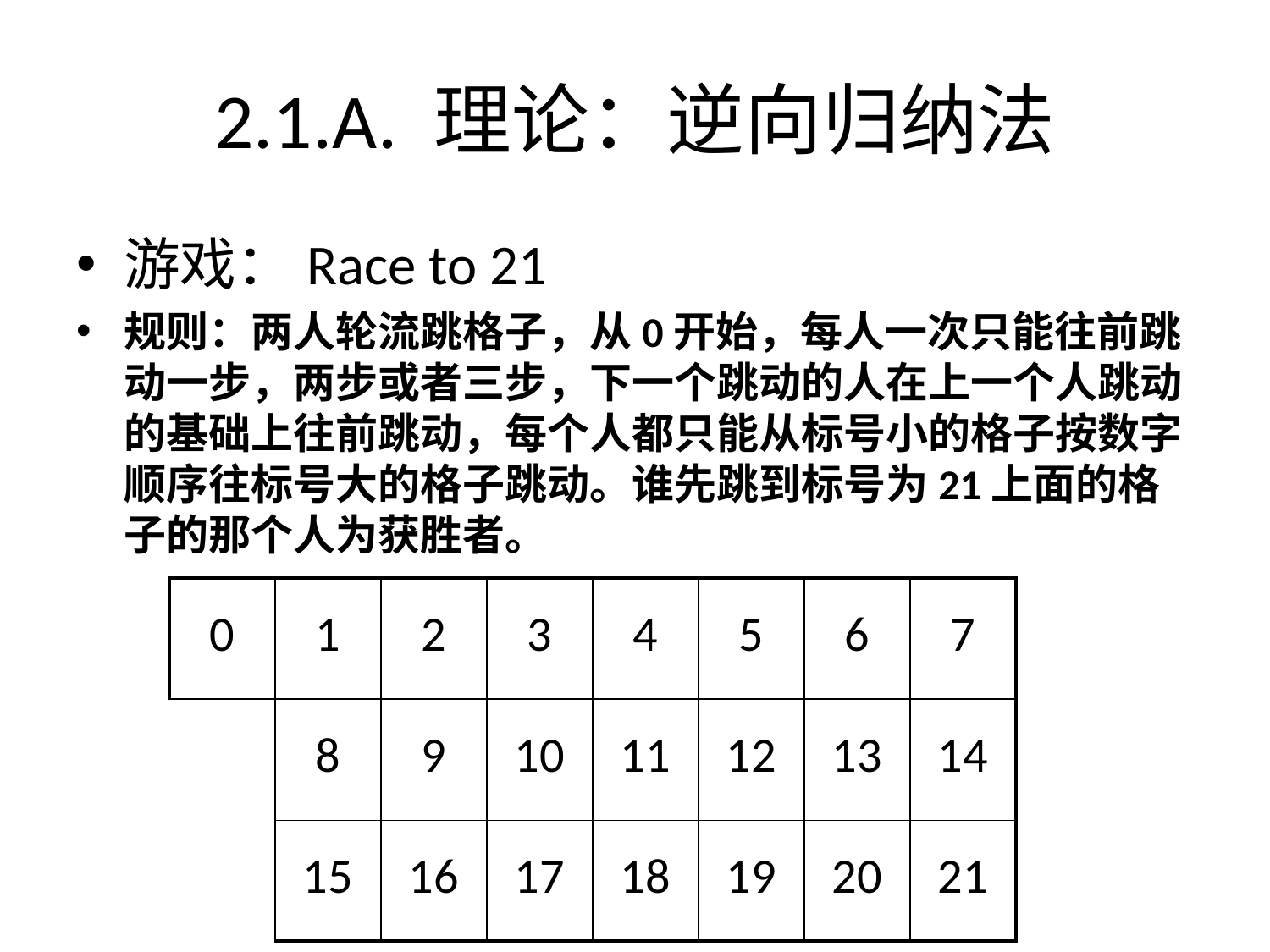

2.1.A. 理论：逆向归纳法
游戏：Race to 21
规则：两人轮流跳格子，从0开始，每人一次只能往前跳动一步，两步或者三步，下一个跳动的人在上一个人跳动的基础上往前跳动，每个人都只能从标号小的格子按数字顺序往标号大的格子跳动。谁先跳到标号为21上面的格子的那个人为获胜者。

| 0 | 1 | 2 | 3 | 4 | 5 | 6 | 7 |
| --- | --- | --- | --- | --- | --- | --- | --- |
|  | 8 | 9 | 10 | 11 | 12 | 13 | 14 |
|  | 15 | 16 | 17 | 18 | 19 | 20 | 21 |